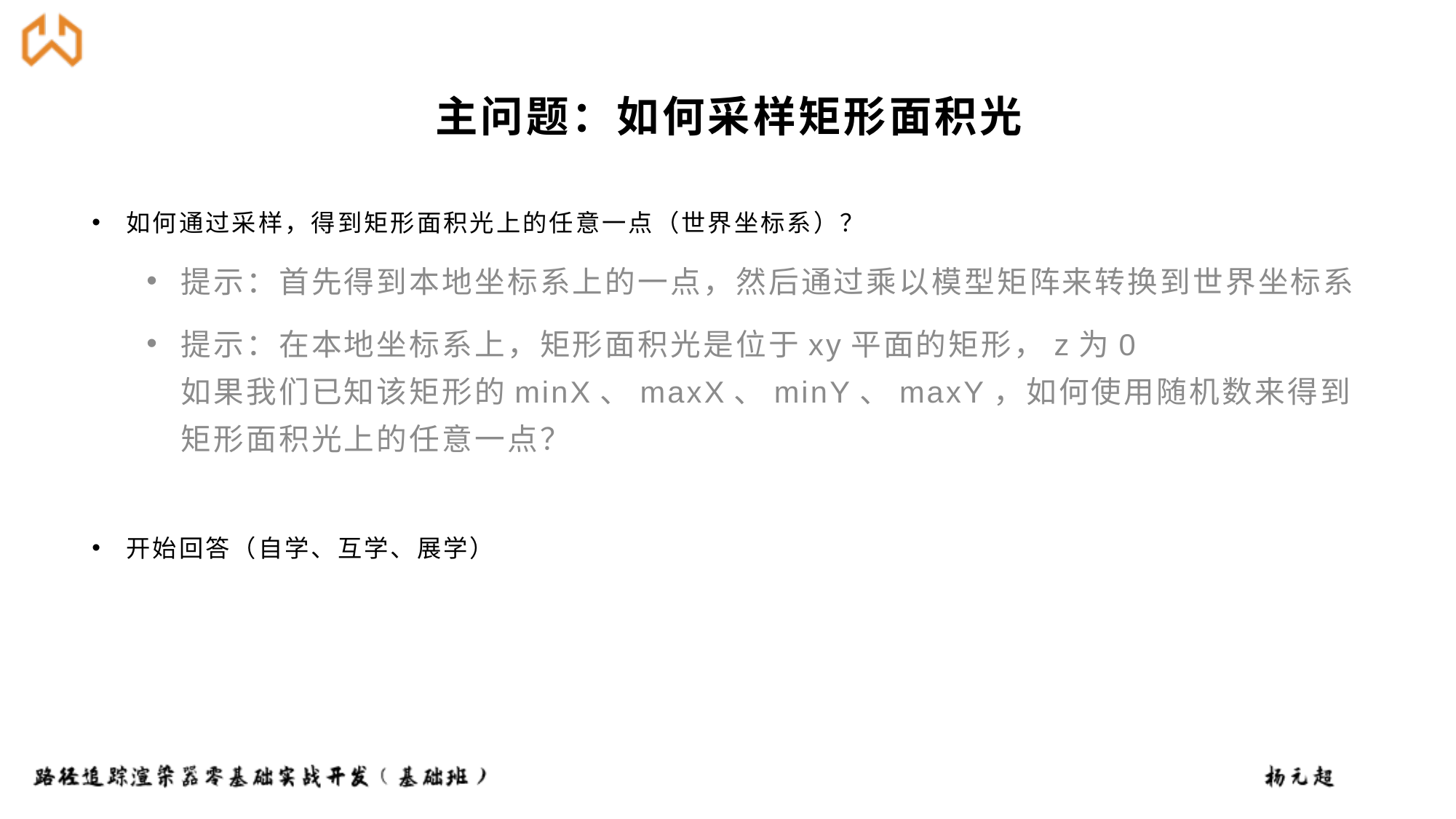

# 主问题：如何采样矩形面积光
如何通过采样，得到矩形面积光上的任意一点（世界坐标系）？
提示：首先得到本地坐标系上的一点，然后通过乘以模型矩阵来转换到世界坐标系
提示：在本地坐标系上，矩形面积光是位于xy平面的矩形，z为0
如果我们已知该矩形的minX、maxX、minY、maxY，如何使用随机数来得到矩形面积光上的任意一点？

开始回答（自学、互学、展学）